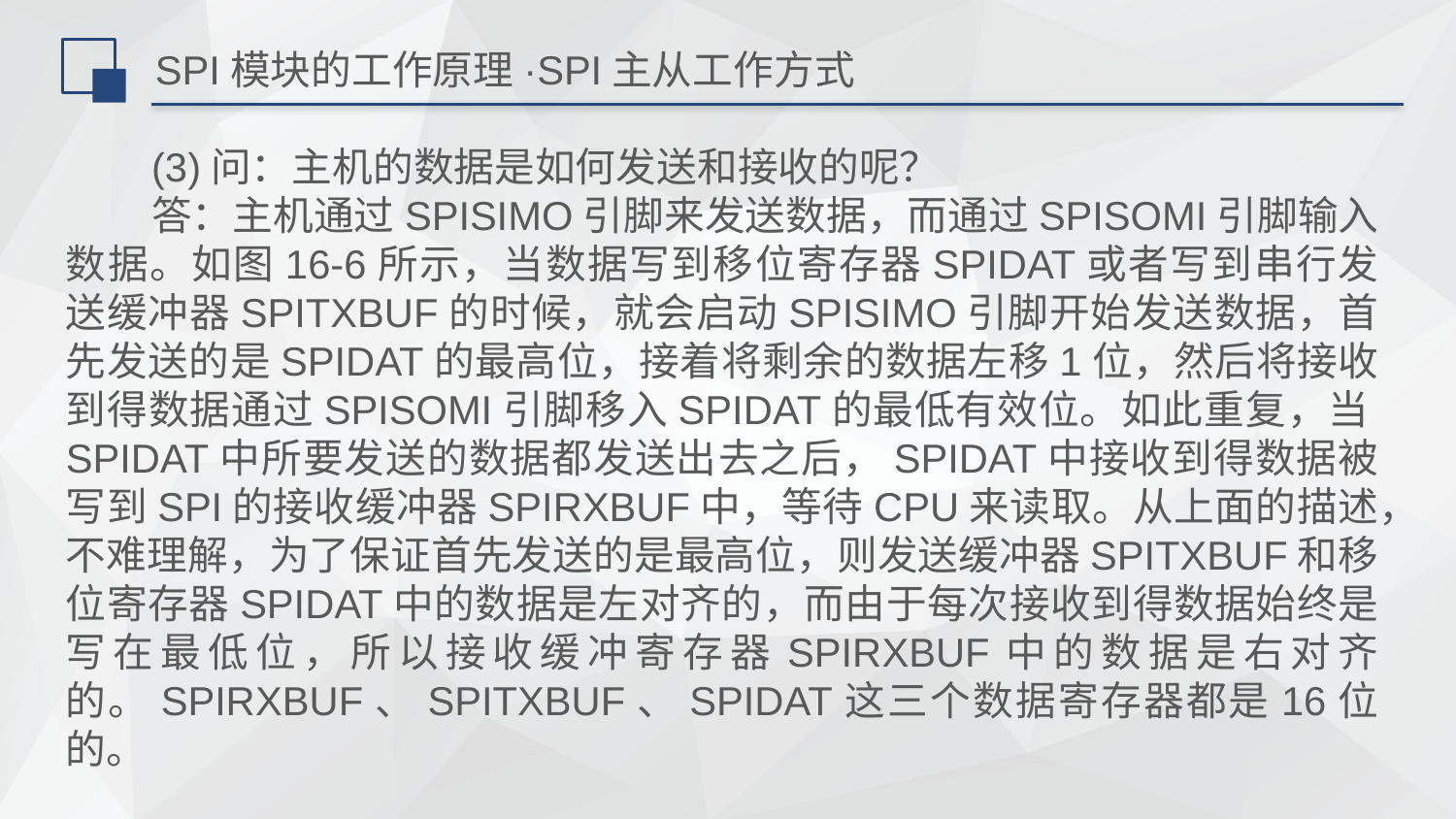

# SPI模块的工作原理·SPI主从工作方式
(3)问：主机的数据是如何发送和接收的呢？
答：主机通过SPISIMO引脚来发送数据，而通过SPISOMI引脚输入数据。如图16-6所示，当数据写到移位寄存器SPIDAT或者写到串行发送缓冲器SPITXBUF的时候，就会启动SPISIMO引脚开始发送数据，首先发送的是SPIDAT的最高位，接着将剩余的数据左移1位，然后将接收到得数据通过SPISOMI引脚移入SPIDAT的最低有效位。如此重复，当SPIDAT中所要发送的数据都发送出去之后，SPIDAT中接收到得数据被写到SPI的接收缓冲器SPIRXBUF中，等待CPU来读取。从上面的描述，不难理解，为了保证首先发送的是最高位，则发送缓冲器SPITXBUF和移位寄存器SPIDAT中的数据是左对齐的，而由于每次接收到得数据始终是写在最低位，所以接收缓冲寄存器SPIRXBUF中的数据是右对齐的。SPIRXBUF、SPITXBUF、SPIDAT这三个数据寄存器都是16位的。